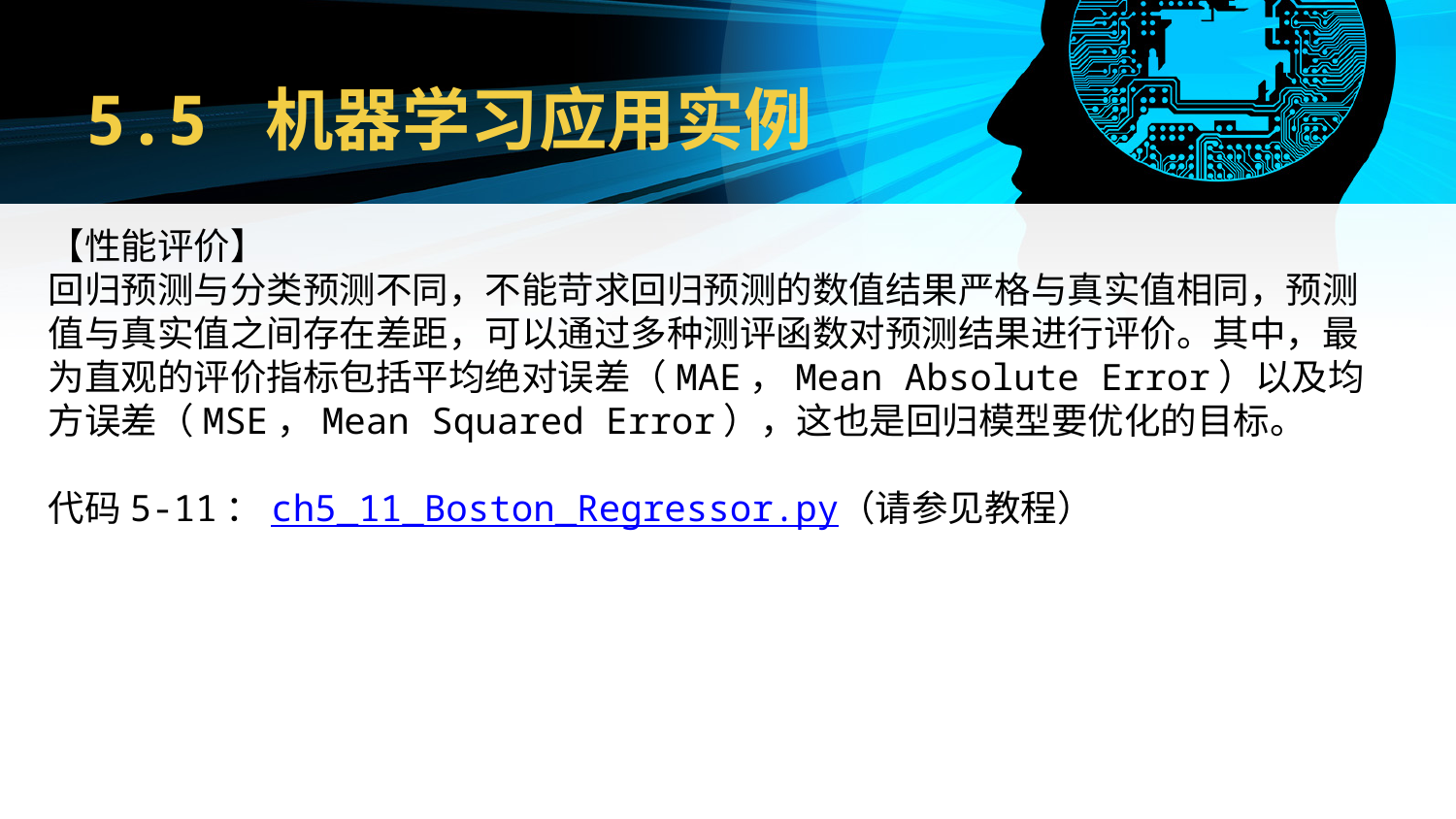

# 5.5 机器学习应用实例
【性能评价】
回归预测与分类预测不同，不能苛求回归预测的数值结果严格与真实值相同，预测值与真实值之间存在差距，可以通过多种测评函数对预测结果进行评价。其中，最为直观的评价指标包括平均绝对误差（MAE，Mean Absolute Error）以及均方误差（MSE，Mean Squared Error），这也是回归模型要优化的目标。

代码5-11：ch5_11_Boston_Regressor.py（请参见教程）